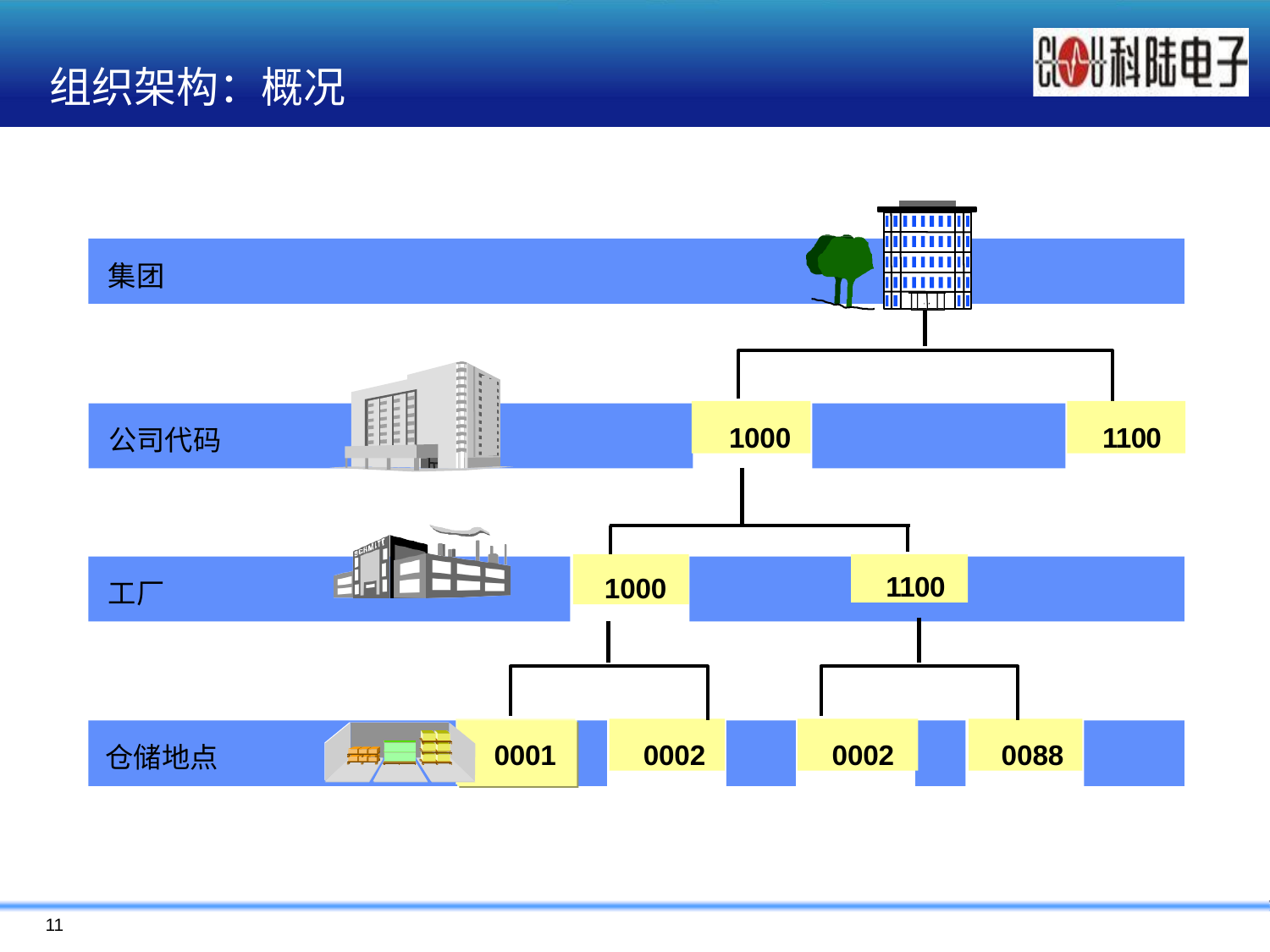

# 组织架构：概况

集团

1000
1100

公司代码

1000
1100

工厂

0002
0002
0088

0001
仓储地点

11